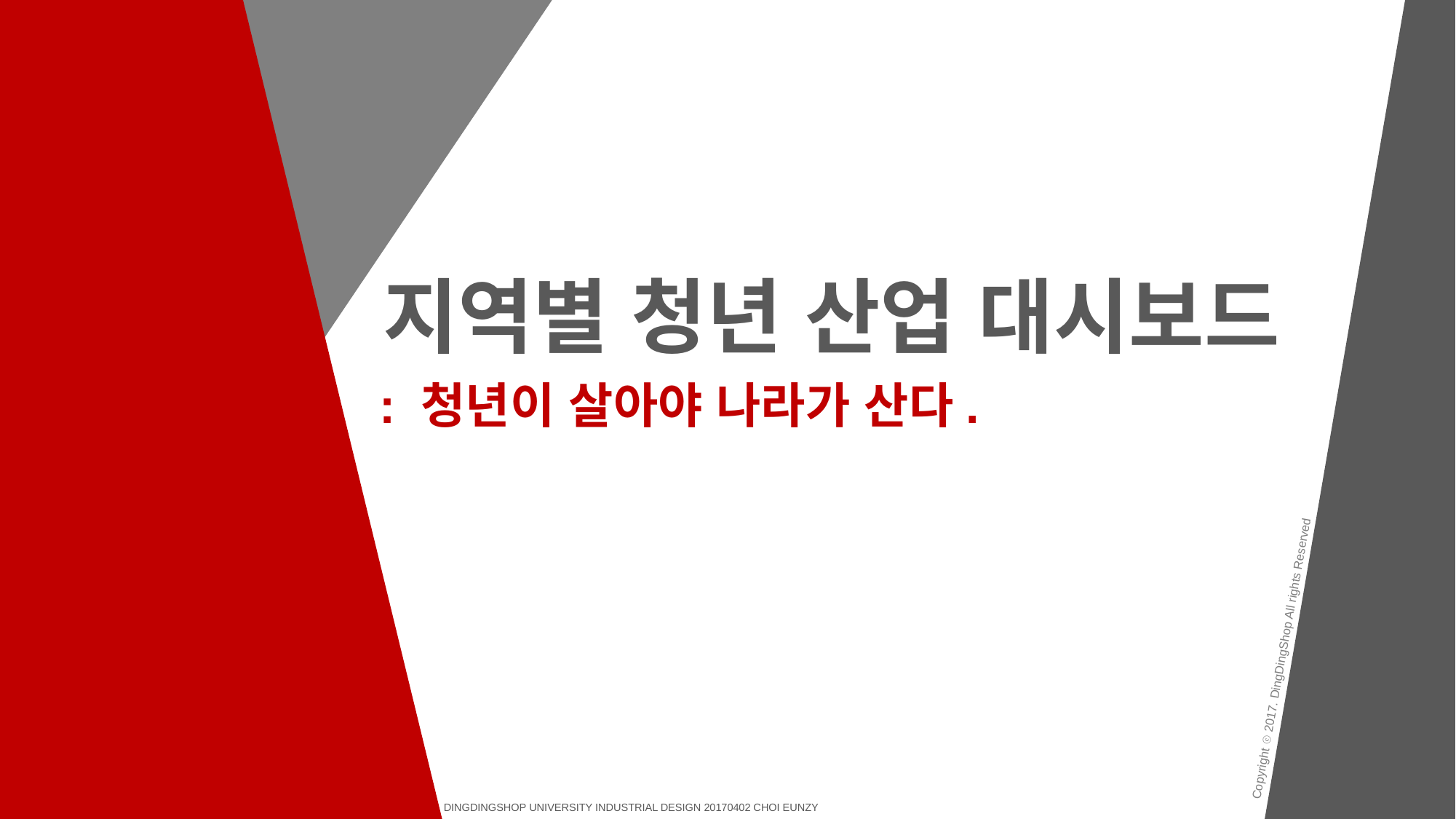

지역별 청년 산업 대시보드
: 청년이 살아야 나라가 산다.
Copyright ⓒ 2017. DingDingShop All rights Reserved
DINGDINGSHOP UNIVERSITY INDUSTRIAL DESIGN 20170402 CHOI EUNZY